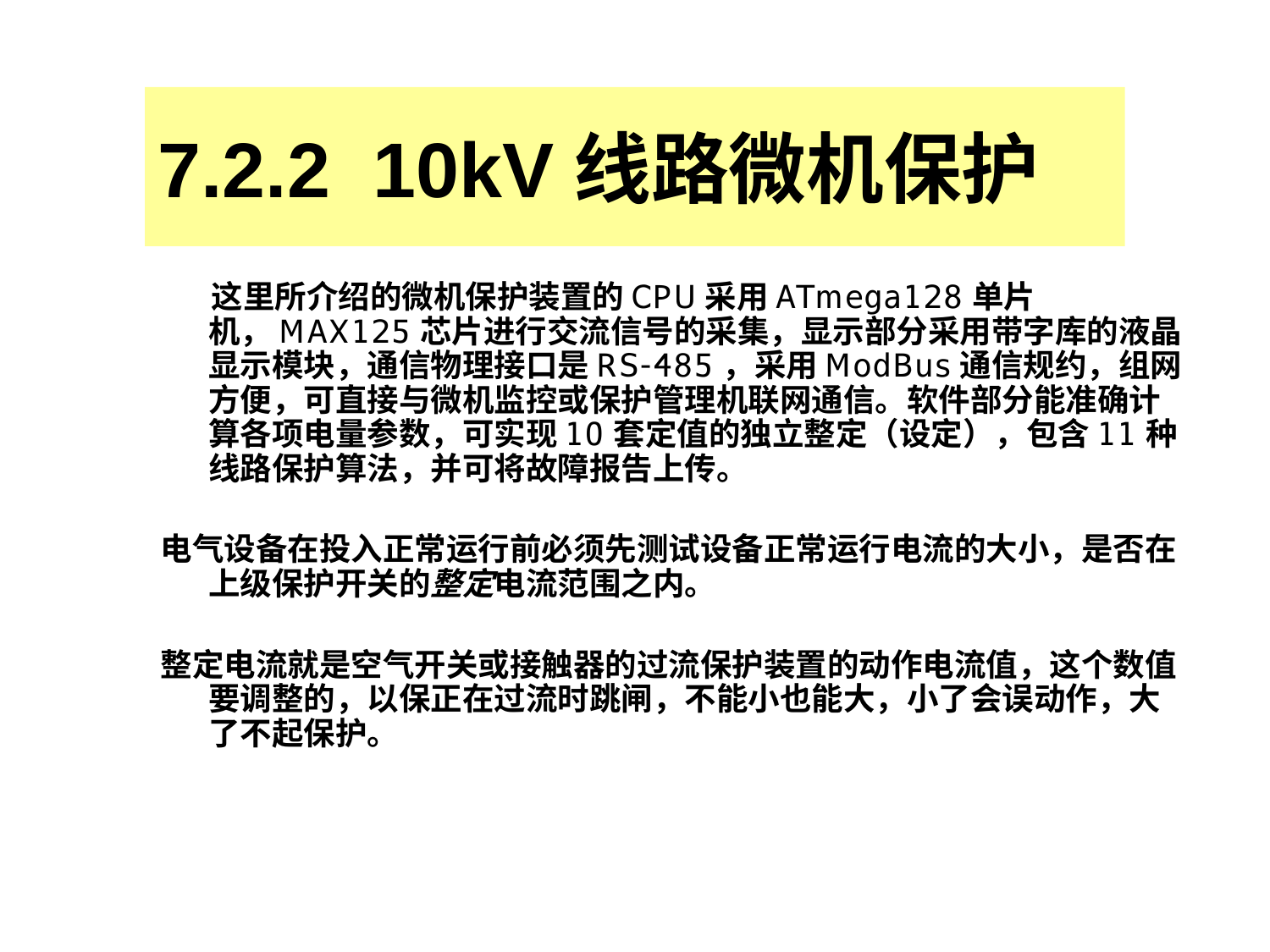

# 7.2.2  10kV线路微机保护
      这里所介绍的微机保护装置的CPU采用ATmega128单片机，MAX125芯片进行交流信号的采集，显示部分采用带字库的液晶显示模块，通信物理接口是RS-485，采用ModBus通信规约，组网方便，可直接与微机监控或保护管理机联网通信。软件部分能准确计算各项电量参数，可实现10套定值的独立整定（设定），包含11种线路保护算法，并可将故障报告上传。

电气设备在投入正常运行前必须先测试设备正常运行电流的大小，是否在上级保护开关的整定电流范围之内。

整定电流就是空气开关或接触器的过流保护装置的动作电流值，这个数值要调整的，以保正在过流时跳闸，不能小也能大，小了会误动作，大了不起保护。